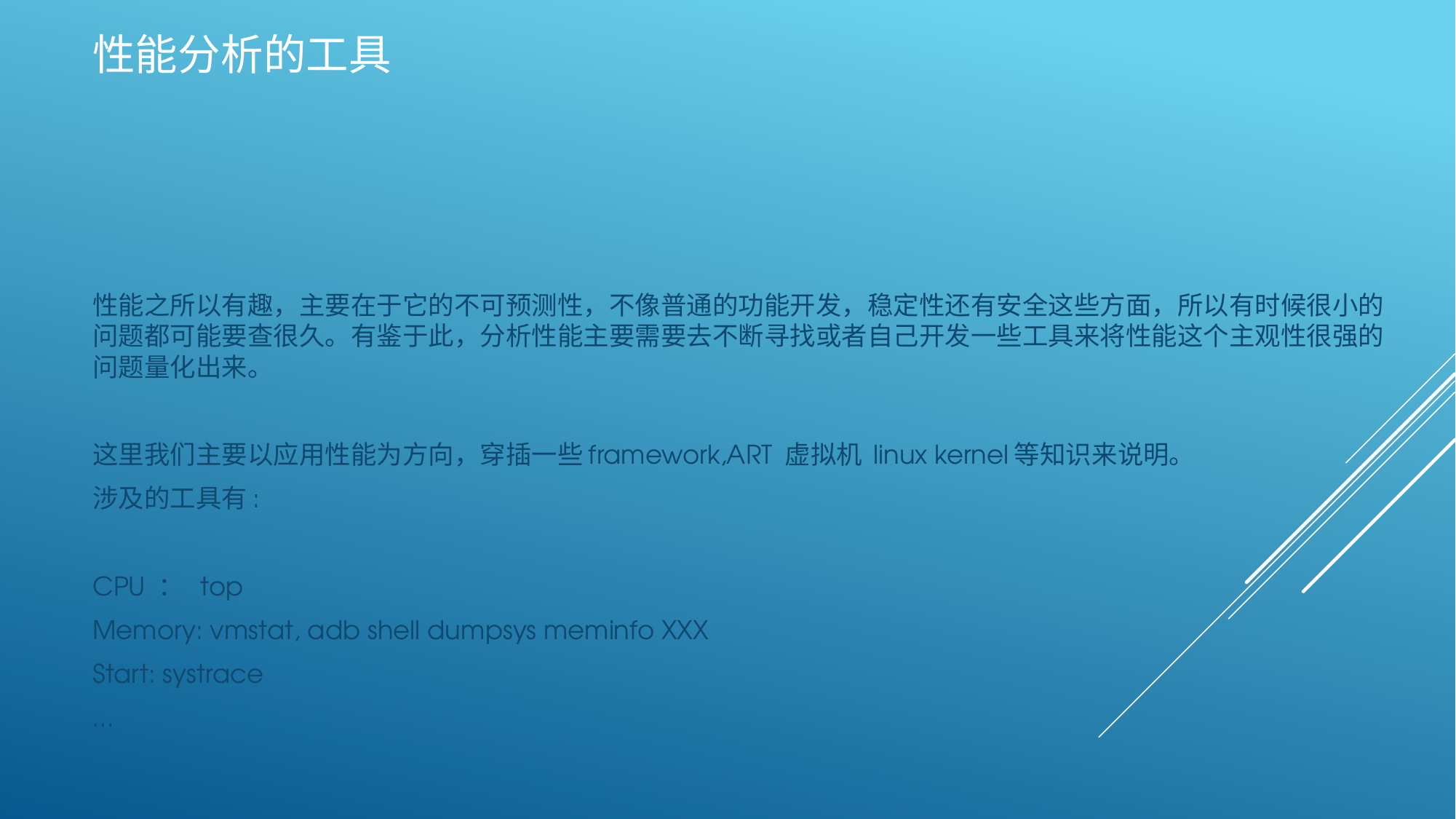

# 性能分析的工具

性能之所以有趣，主要在于它的不可预测性，不像普通的功能开发，稳定性还有安全这些方面，所以有时候很小的问题都可能要查很久。有鉴于此，分析性能主要需要去不断寻找或者自己开发一些工具来将性能这个主观性很强的问题量化出来。

这里我们主要以应用性能为方向，穿插一些framework,ART 虚拟机 linux kernel等知识来说明。
涉及的工具有:

CPU ：  top
Memory: vmstat, adb shell dumpsys meminfo XXX
Start: systrace
…